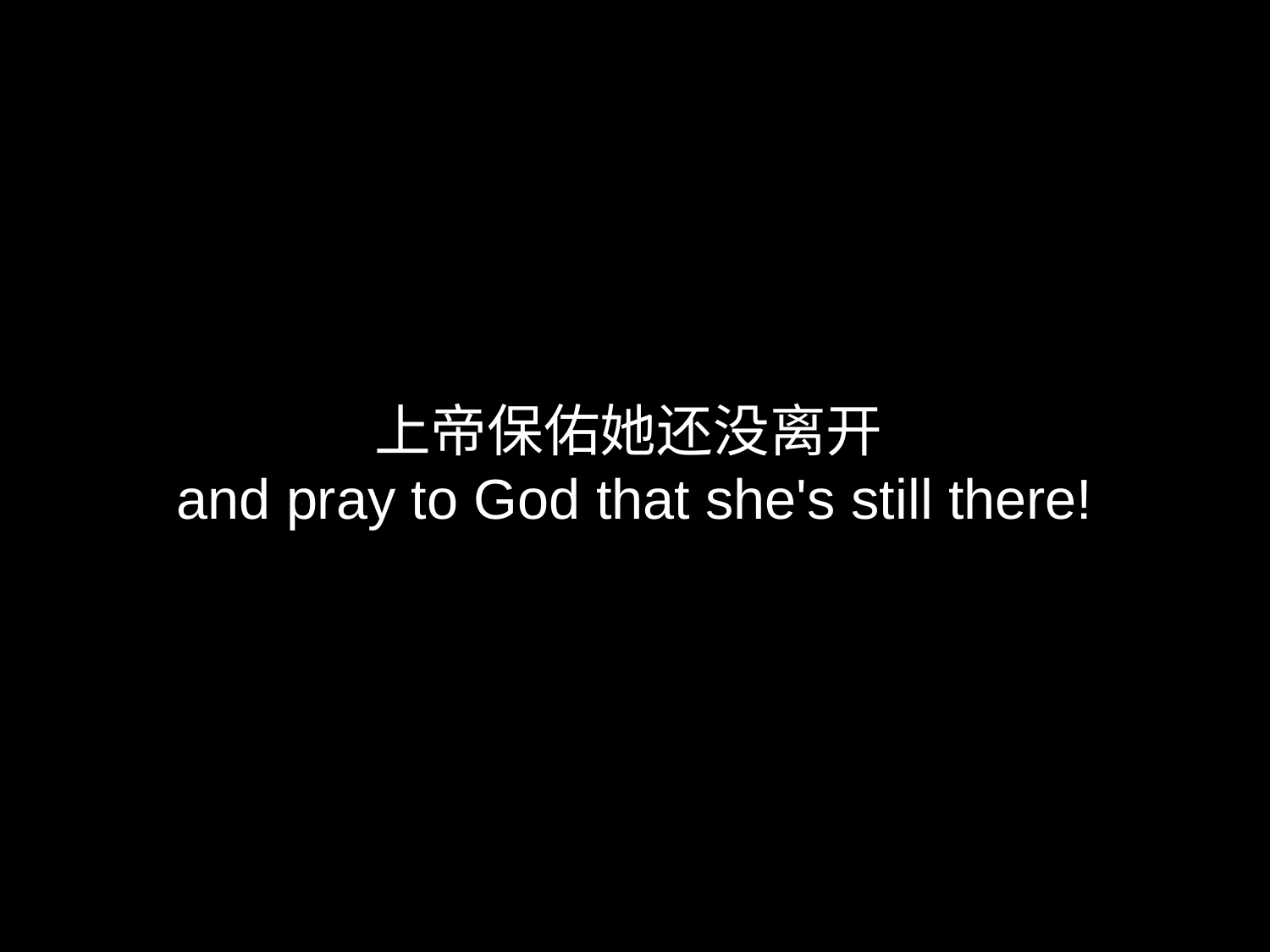

上帝保佑她还没离开
and pray to God that she's still there!